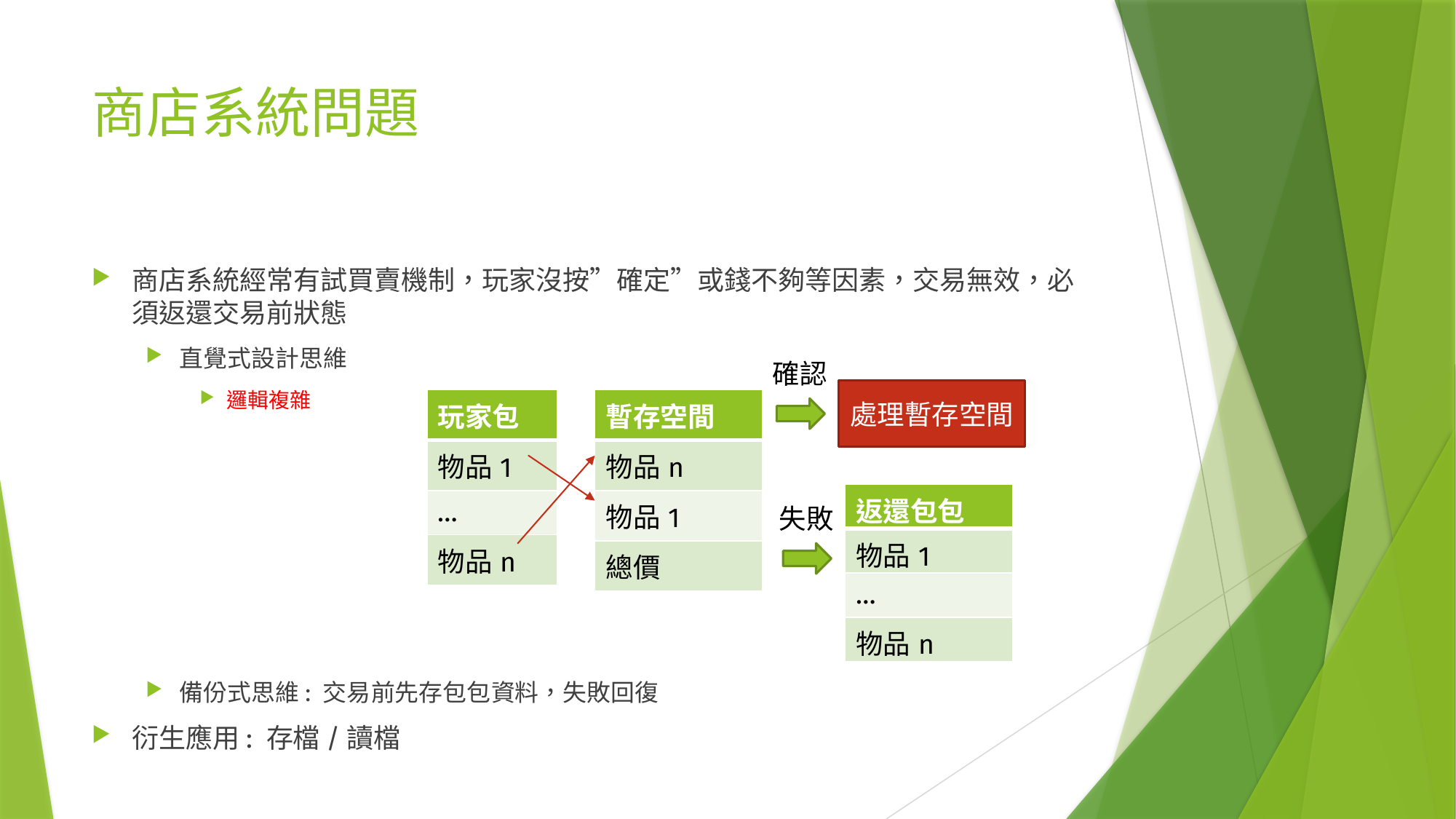

# 商店系統問題
商店系統經常有試買賣機制，玩家沒按”確定”或錢不夠等因素，交易無效，必須返還交易前狀態
直覺式設計思維
邏輯複雜

備份式思維: 交易前先存包包資料，失敗回復
衍生應用: 存檔/讀檔

確認
處理暫存空間
| 玩家包 |
| --- |
| 物品1 |
| … |
| 物品n |
| 暫存空間 |
| --- |
| 物品n |
| 物品1 |
| 總價 |

| 返還包包 |
| --- |
| 物品1 |
| … |
| 物品n |
失敗